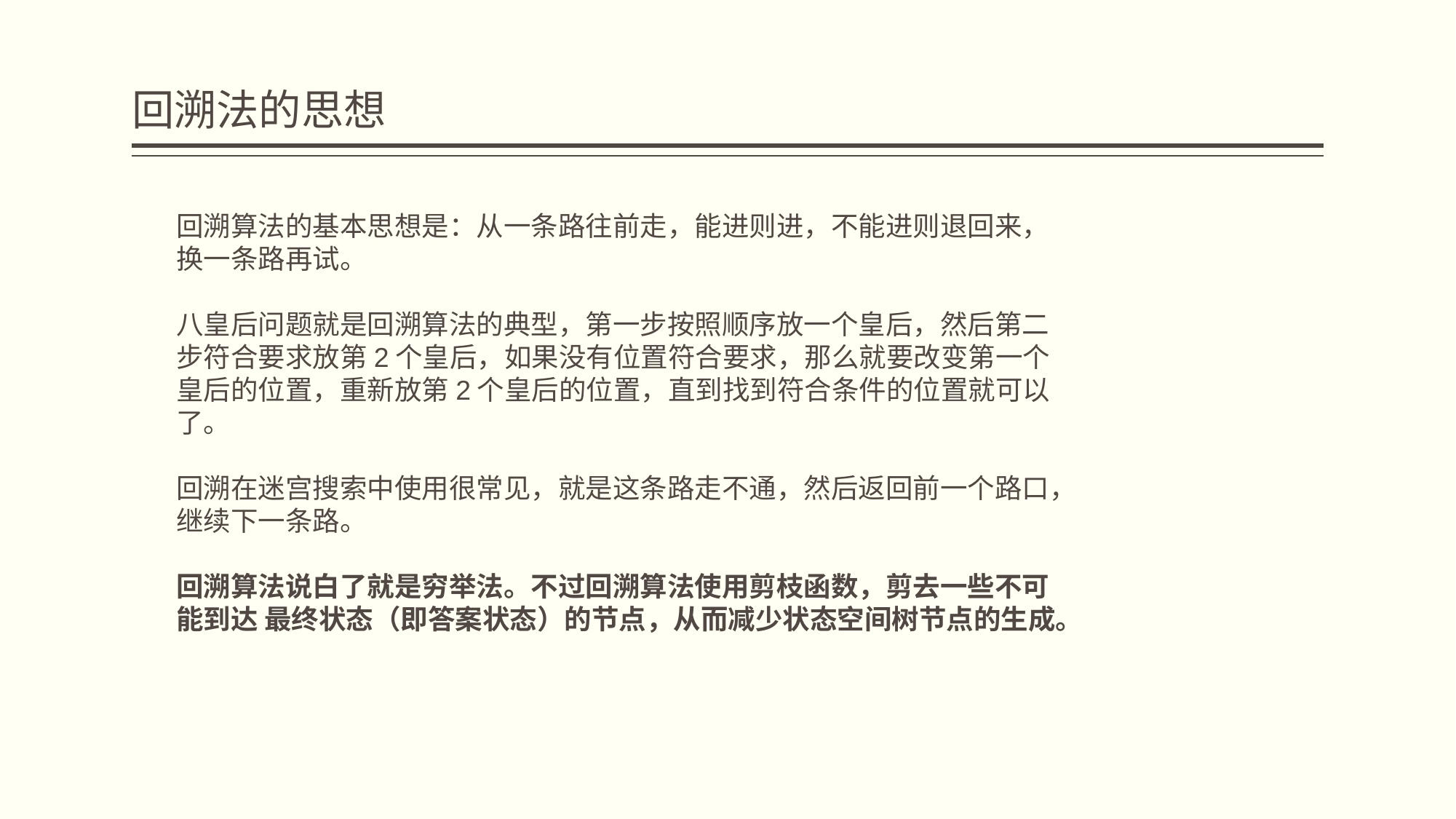

# 回溯法的思想
回溯算法的基本思想是：从一条路往前走，能进则进，不能进则退回来，换一条路再试。

八皇后问题就是回溯算法的典型，第一步按照顺序放一个皇后，然后第二步符合要求放第2个皇后，如果没有位置符合要求，那么就要改变第一个皇后的位置，重新放第2个皇后的位置，直到找到符合条件的位置就可以了。

回溯在迷宫搜索中使用很常见，就是这条路走不通，然后返回前一个路口，继续下一条路。

回溯算法说白了就是穷举法。不过回溯算法使用剪枝函数，剪去一些不可能到达 最终状态（即答案状态）的节点，从而减少状态空间树节点的生成。